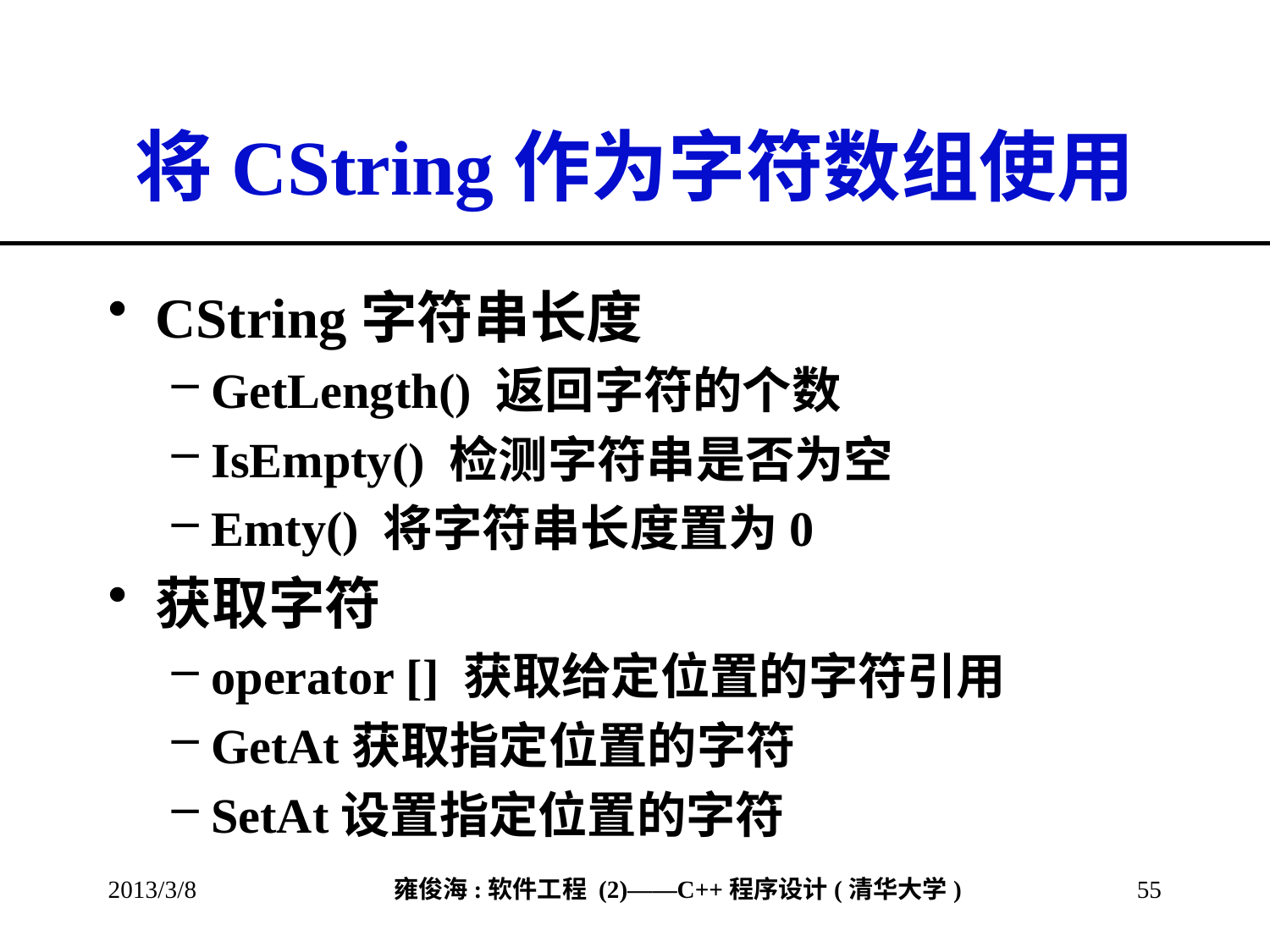

# 将CString作为字符数组使用
CString字符串长度
GetLength() 返回字符的个数
IsEmpty() 检测字符串是否为空
Emty() 将字符串长度置为0
获取字符
operator [] 获取给定位置的字符引用
GetAt获取指定位置的字符
SetAt设置指定位置的字符
2013/3/8
55